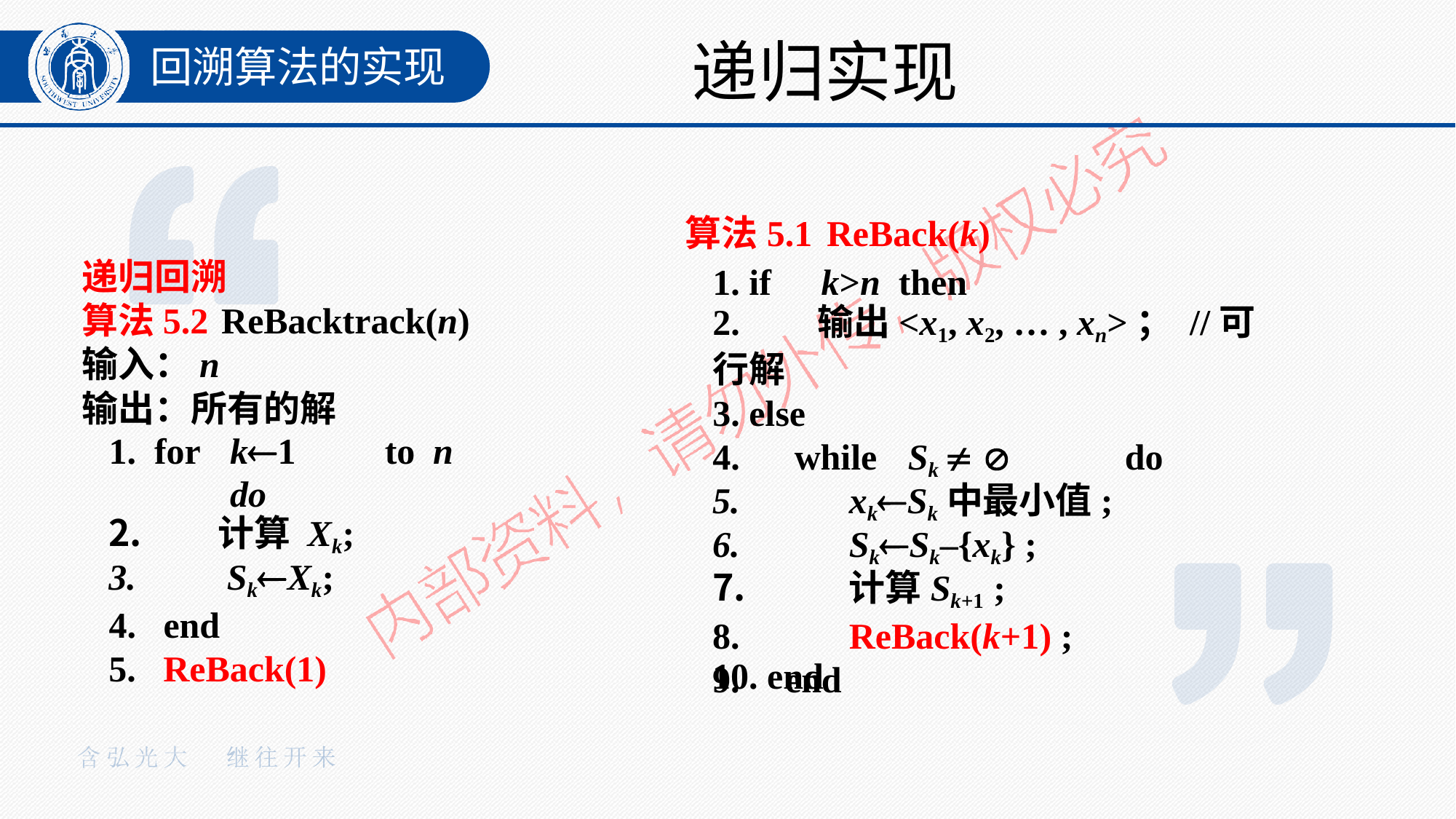

# 递归实现
回溯算法的实现
算法5.1	ReBack(k)
1. if	k>n	then
2.	输出<x1, x2, … , xn>； //可行解
else
while	Sk ≠ ∅	do
xk←Sk中最小值;
Sk←Sk–{xk} ;
计算Sk+1 ;
ReBack(k+1) ;
end
递归回溯
算法5.2	ReBacktrack(n)
输入：n
输出：所有的解
for	k←1	to	n	do
计算 Xk;
Sk←Xk;
end
ReBack(1)
10. end